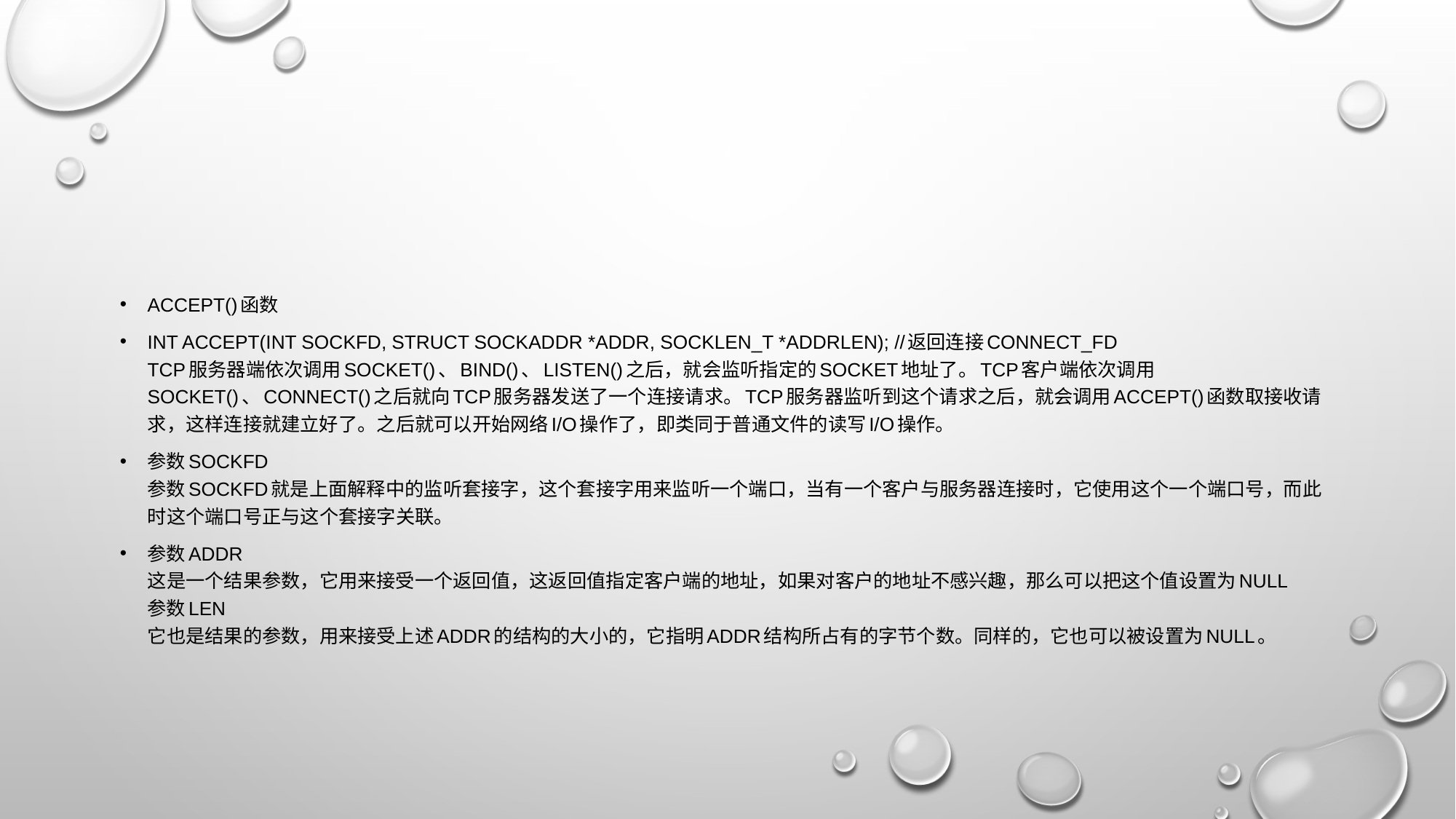

#
accept()函数
int accept(int sockfd, struct sockaddr *addr, socklen_t *addrlen); //返回连接connect_fd
TCP服务器端依次调用socket()、bind()、listen()之后，就会监听指定的socket地址了。TCP客户端依次调用socket()、connect()之后就向TCP服务器发送了一个连接请求。TCP服务器监听到这个请求之后，就会调用accept()函数取接收请求，这样连接就建立好了。之后就可以开始网络I/O操作了，即类同于普通文件的读写I/O操作。
参数sockfd
参数sockfd就是上面解释中的监听套接字，这个套接字用来监听一个端口，当有一个客户与服务器连接时，它使用这个一个端口号，而此时这个端口号正与这个套接字关联。
参数addr
这是一个结果参数，它用来接受一个返回值，这返回值指定客户端的地址，如果对客户的地址不感兴趣，那么可以把这个值设置为NULL
参数len
它也是结果的参数，用来接受上述addr的结构的大小的，它指明addr结构所占有的字节个数。同样的，它也可以被设置为NULL。